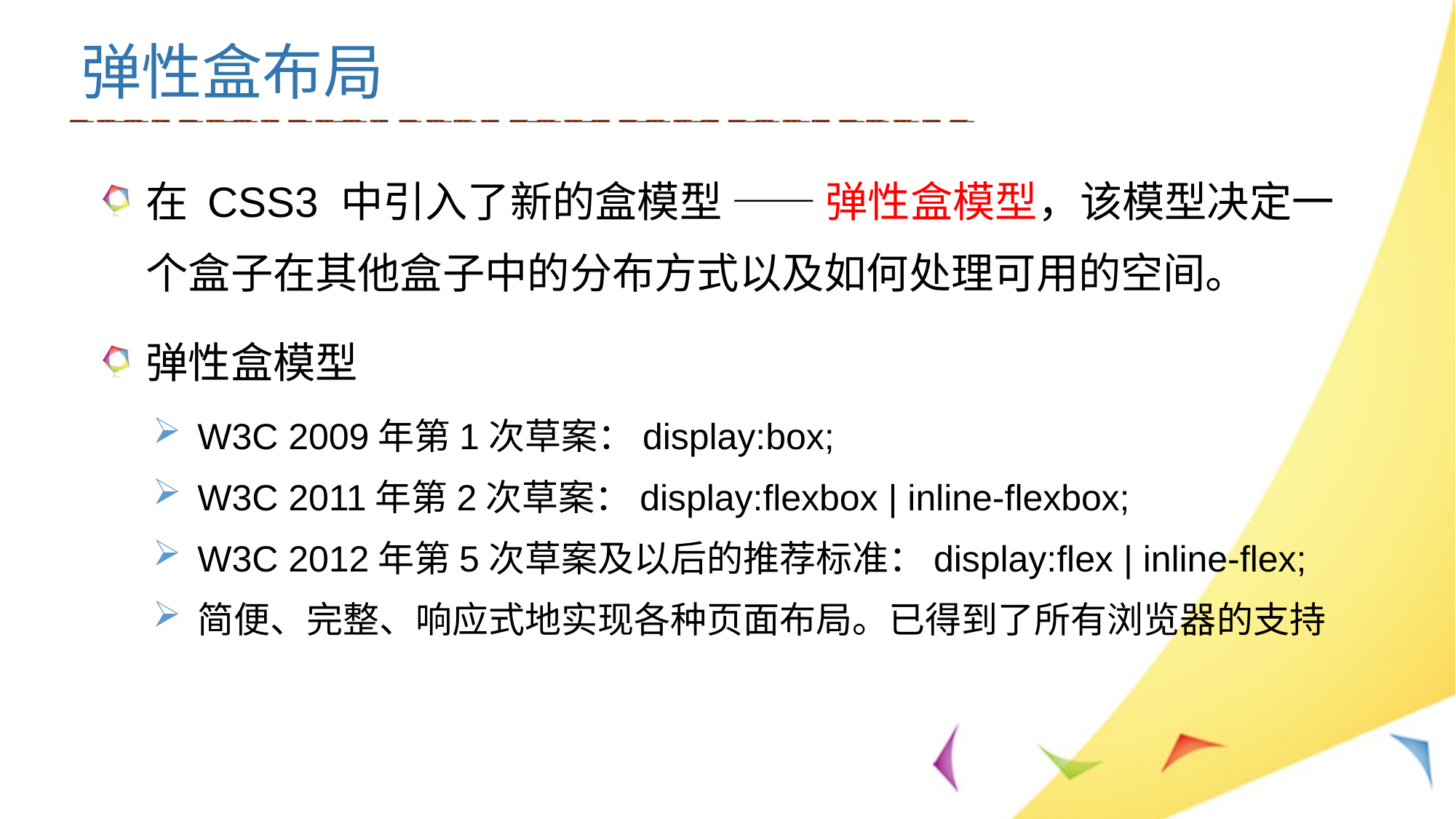

弹性盒布局
在 CSS3 中引入了新的盒模型 —— 弹性盒模型，该模型决定一个盒子在其他盒子中的分布方式以及如何处理可用的空间。
弹性盒模型
W3C 2009年第1次草案：display:box;
W3C 2011年第2次草案：display:flexbox | inline-flexbox;
W3C 2012年第5次草案及以后的推荐标准：display:flex | inline-flex;
简便、完整、响应式地实现各种页面布局。已得到了所有浏览器的支持